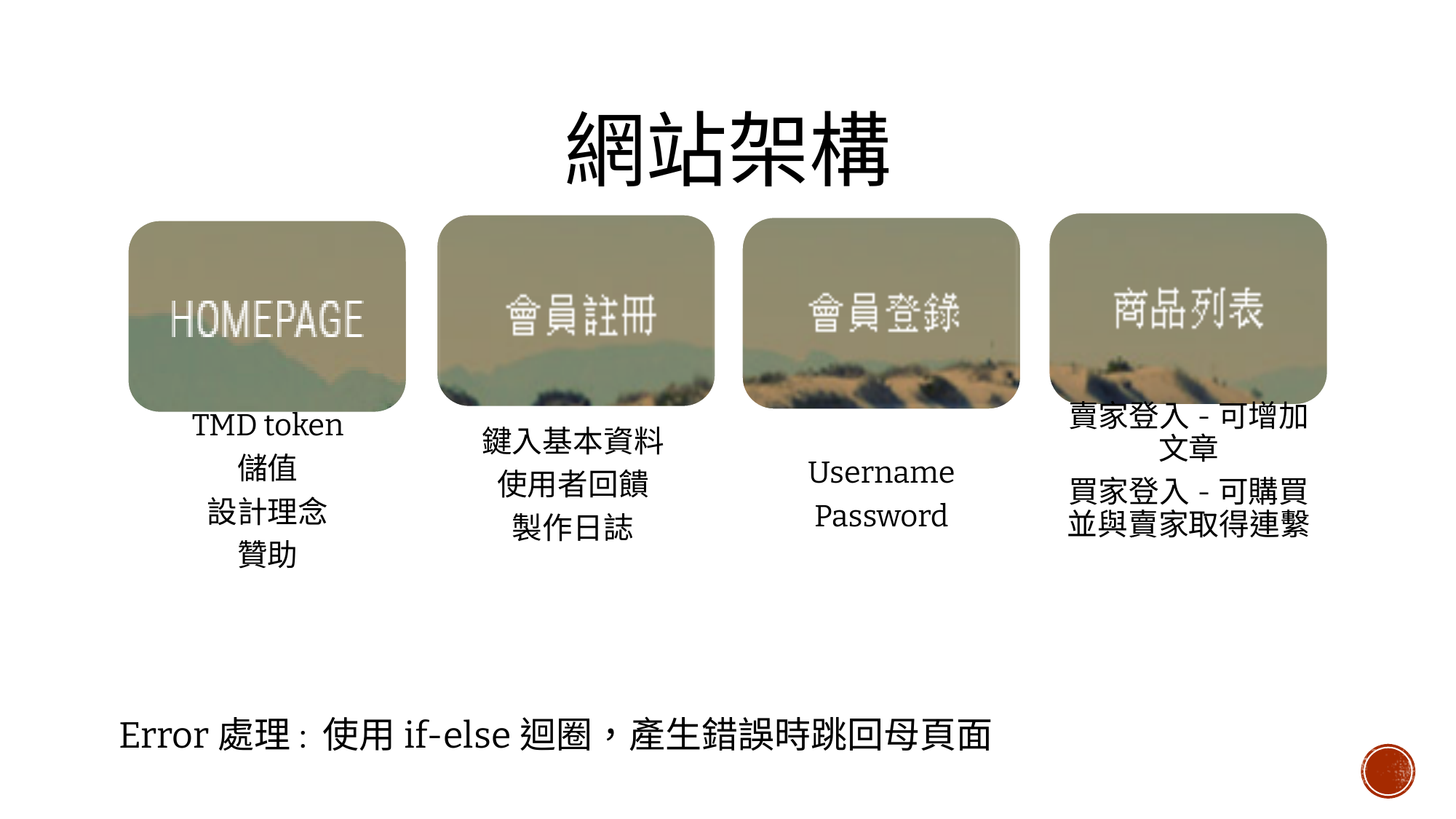

# 網站架構
TMD token
儲值
設計理念
贊助
鍵入基本資料
使用者回饋
製作日誌

Username
Password
賣家登入-可增加文章
買家登入-可購買並與賣家取得連繫

Error處理: 使用if-else迴圈，產生錯誤時跳回母頁面